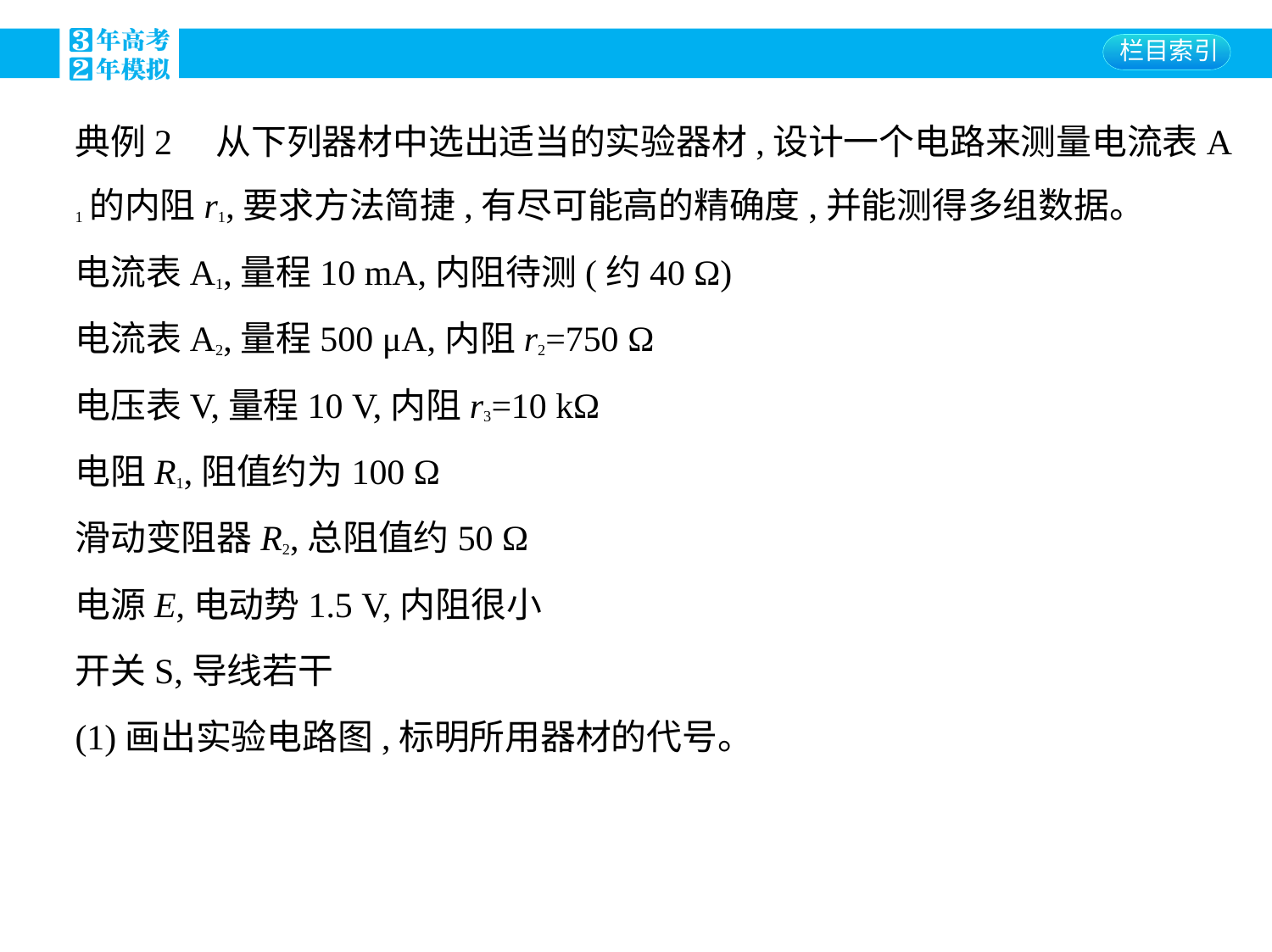

典例2　从下列器材中选出适当的实验器材,设计一个电路来测量电流表A
1的内阻r1,要求方法简捷,有尽可能高的精确度,并能测得多组数据。
电流表A1,量程10 mA,内阻待测(约40 Ω)
电流表A2,量程500 μA,内阻r2=750 Ω
电压表V,量程10 V,内阻r3=10 kΩ
电阻R1,阻值约为100 Ω
滑动变阻器R2,总阻值约50 Ω
电源E,电动势1.5 V,内阻很小
开关S,导线若干
(1)画出实验电路图,标明所用器材的代号。